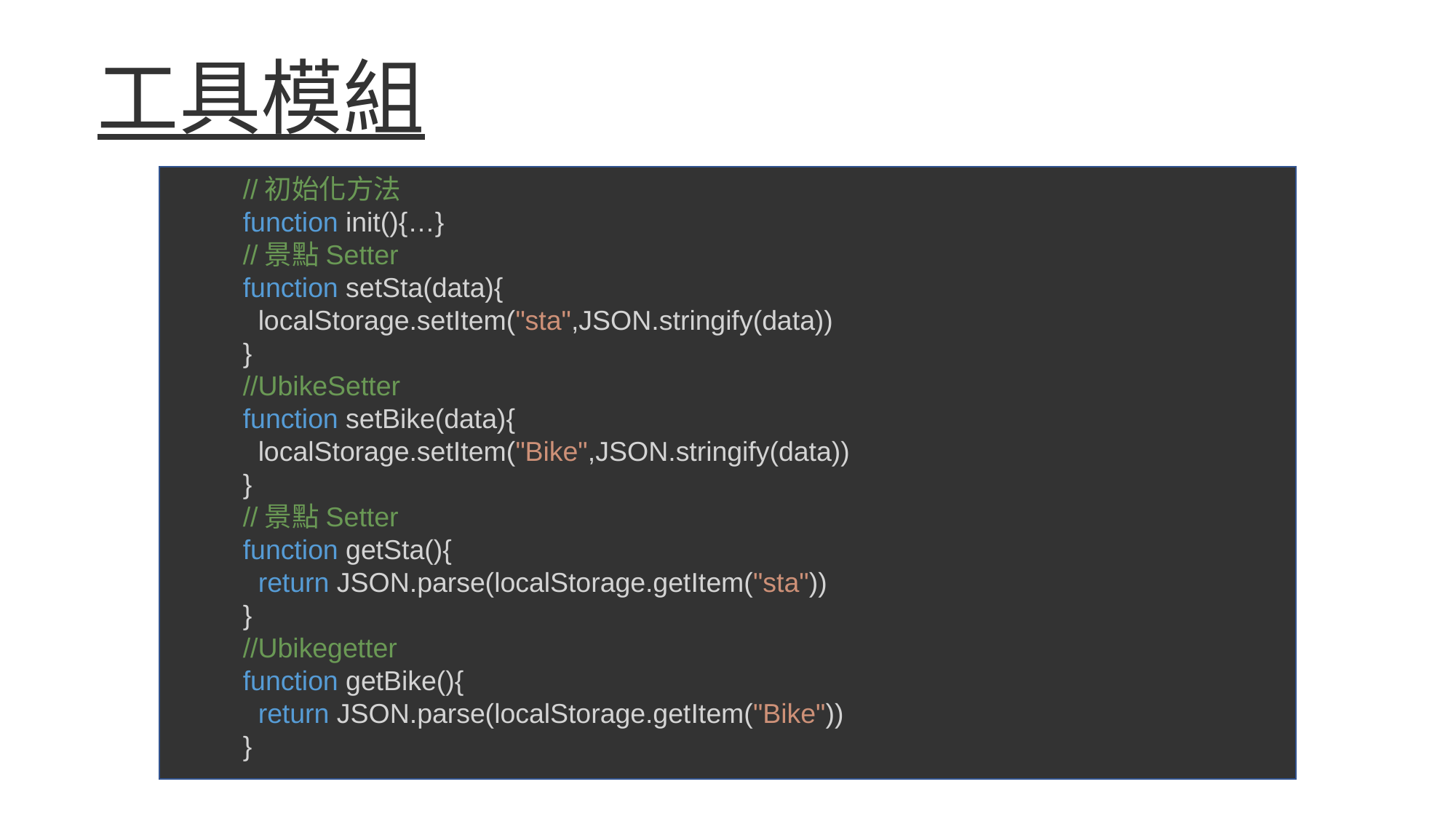

工具模組一覽

//初始化方法
function init(){…}
//景點Setter
function setSta(data){
  localStorage.setItem("sta",JSON.stringify(data))
}
//UbikeSetter
function setBike(data){
  localStorage.setItem("Bike",JSON.stringify(data))
}
//景點Setter
function getSta(){
  return JSON.parse(localStorage.getItem("sta"))
}
//Ubikegetter
function getBike(){
  return JSON.parse(localStorage.getItem("Bike"))
}